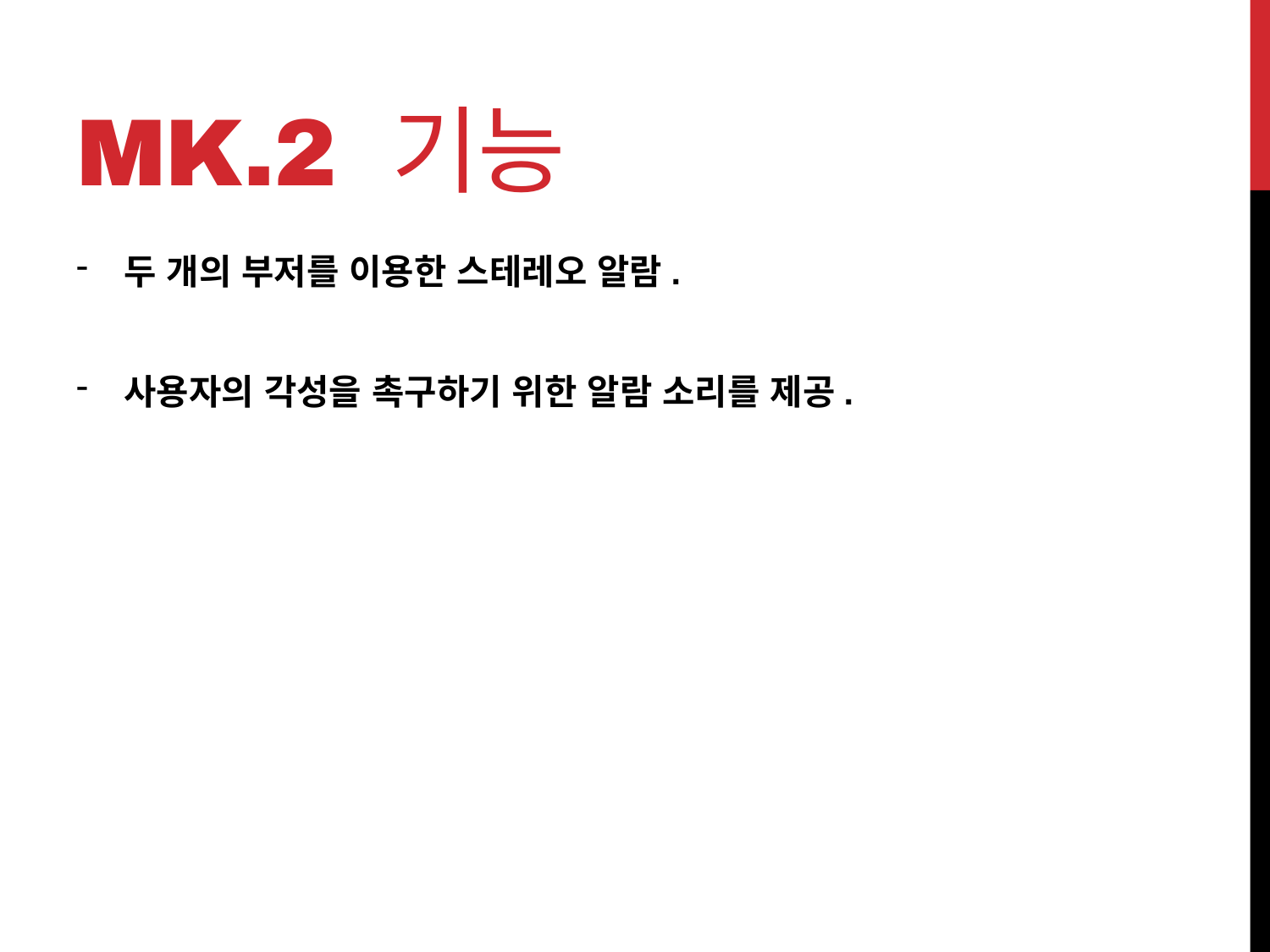

# MK.2 기능
두 개의 부저를 이용한 스테레오 알람.

사용자의 각성을 촉구하기 위한 알람 소리를 제공.